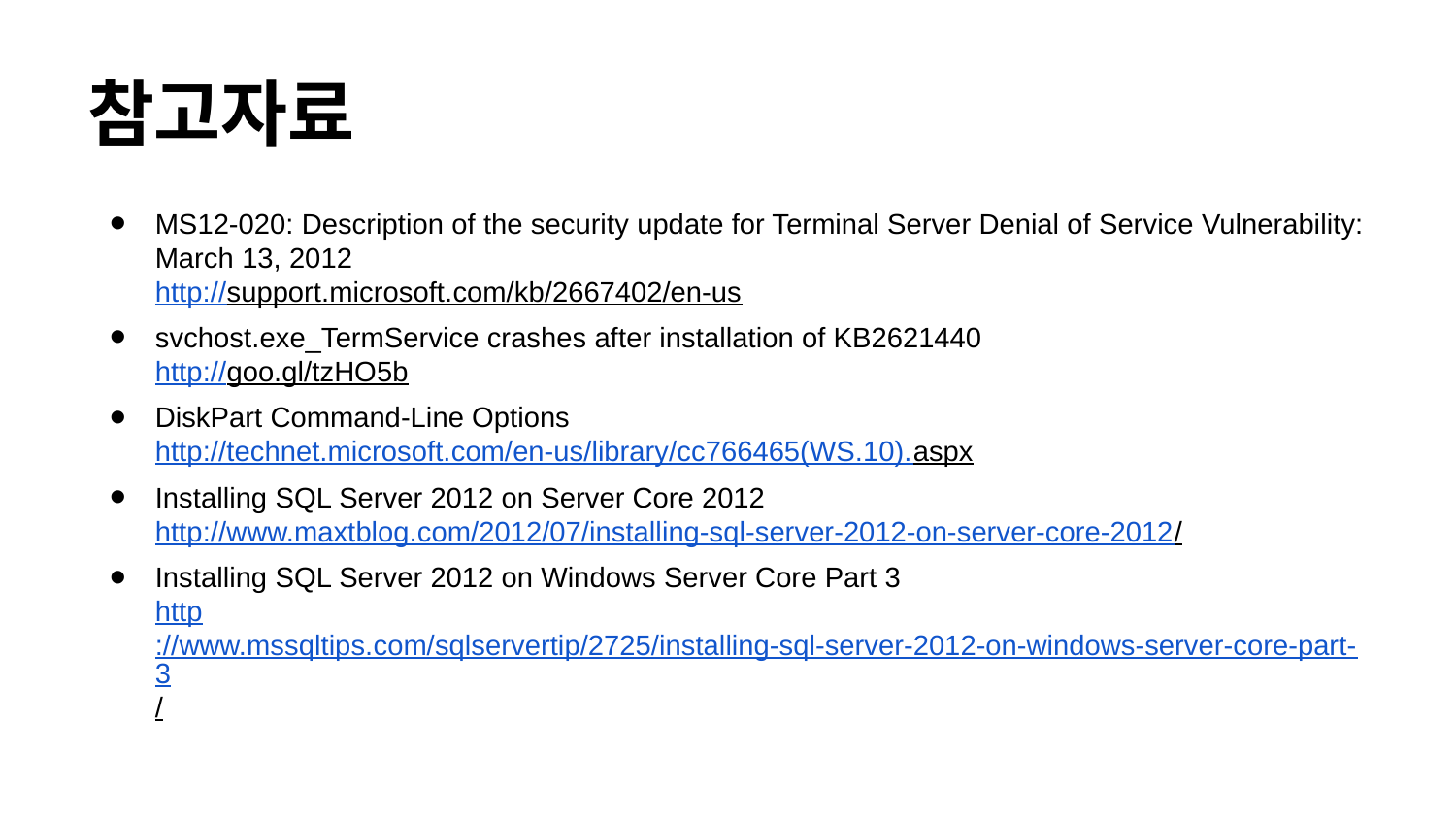

# 참고자료
MS12-020: Description of the security update for Terminal Server Denial of Service Vulnerability: March 13, 2012
http://support.microsoft.com/kb/2667402/en-us
svchost.exe_TermService crashes after installation of KB2621440
http://goo.gl/tzHO5b
DiskPart Command-Line Options
http://technet.microsoft.com/en-us/library/cc766465(WS.10).aspx
Installing SQL Server 2012 on Server Core 2012
http://www.maxtblog.com/2012/07/installing-sql-server-2012-on-server-core-2012/
Installing SQL Server 2012 on Windows Server Core Part 3
http://www.mssqltips.com/sqlservertip/2725/installing-sql-server-2012-on-windows-server-core-part-3/